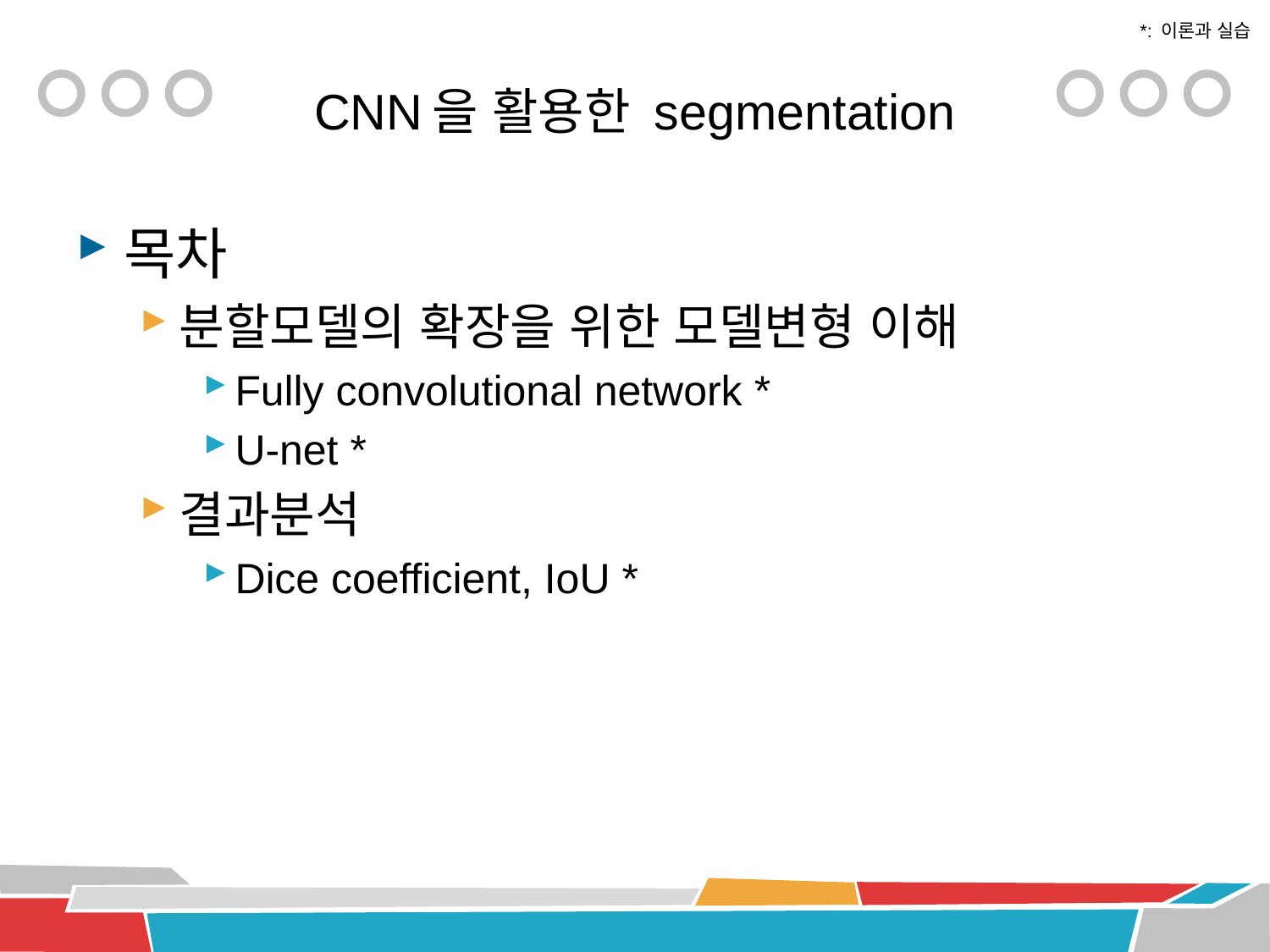

*: 이론과 실습
# CNN을 활용한 segmentation
목차
분할모델의 확장을 위한 모델변형 이해
Fully convolutional network *
U-net *
결과분석
Dice coefficient, IoU *